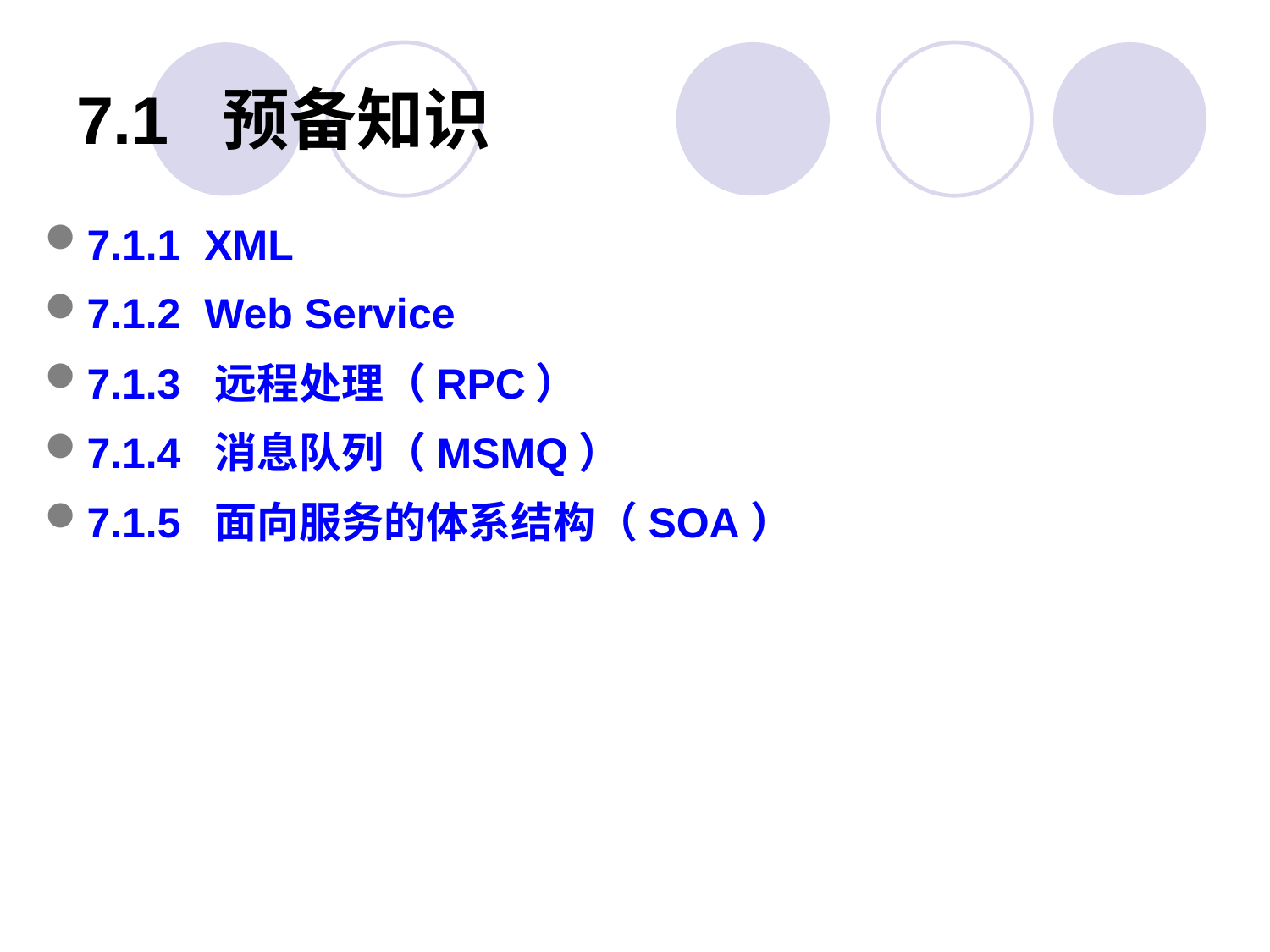

# 7.1  预备知识
7.1.1  XML
7.1.2  Web Service
7.1.3  远程处理（RPC）
7.1.4  消息队列（MSMQ）
7.1.5  面向服务的体系结构（SOA）